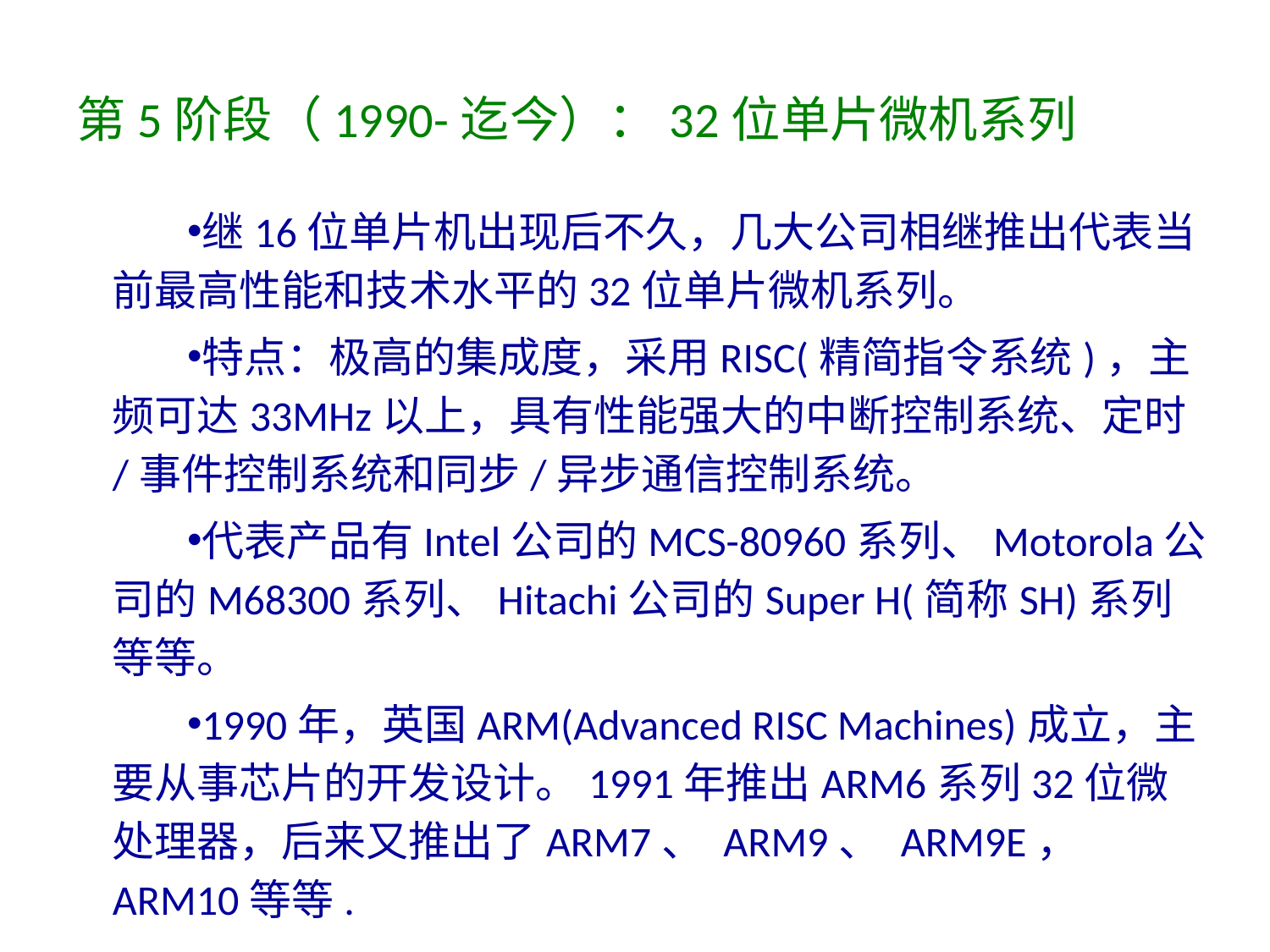

# 第5阶段（1990-迄今）：32位单片微机系列
继16位单片机出现后不久，几大公司相继推出代表当前最高性能和技术水平的32位单片微机系列。
特点：极高的集成度，采用RISC(精简指令系统)，主频可达33MHz以上，具有性能强大的中断控制系统、定时/事件控制系统和同步/异步通信控制系统。
代表产品有Intel公司的MCS-80960系列、Motorola公司的M68300系列、Hitachi公司的Super H(简称SH)系列等等。
1990年，英国ARM(Advanced RISC Machines)成立，主要从事芯片的开发设计。1991年推出ARM6系列32位微处理器，后来又推出了ARM7、 ARM9、 ARM9E， ARM10等等.